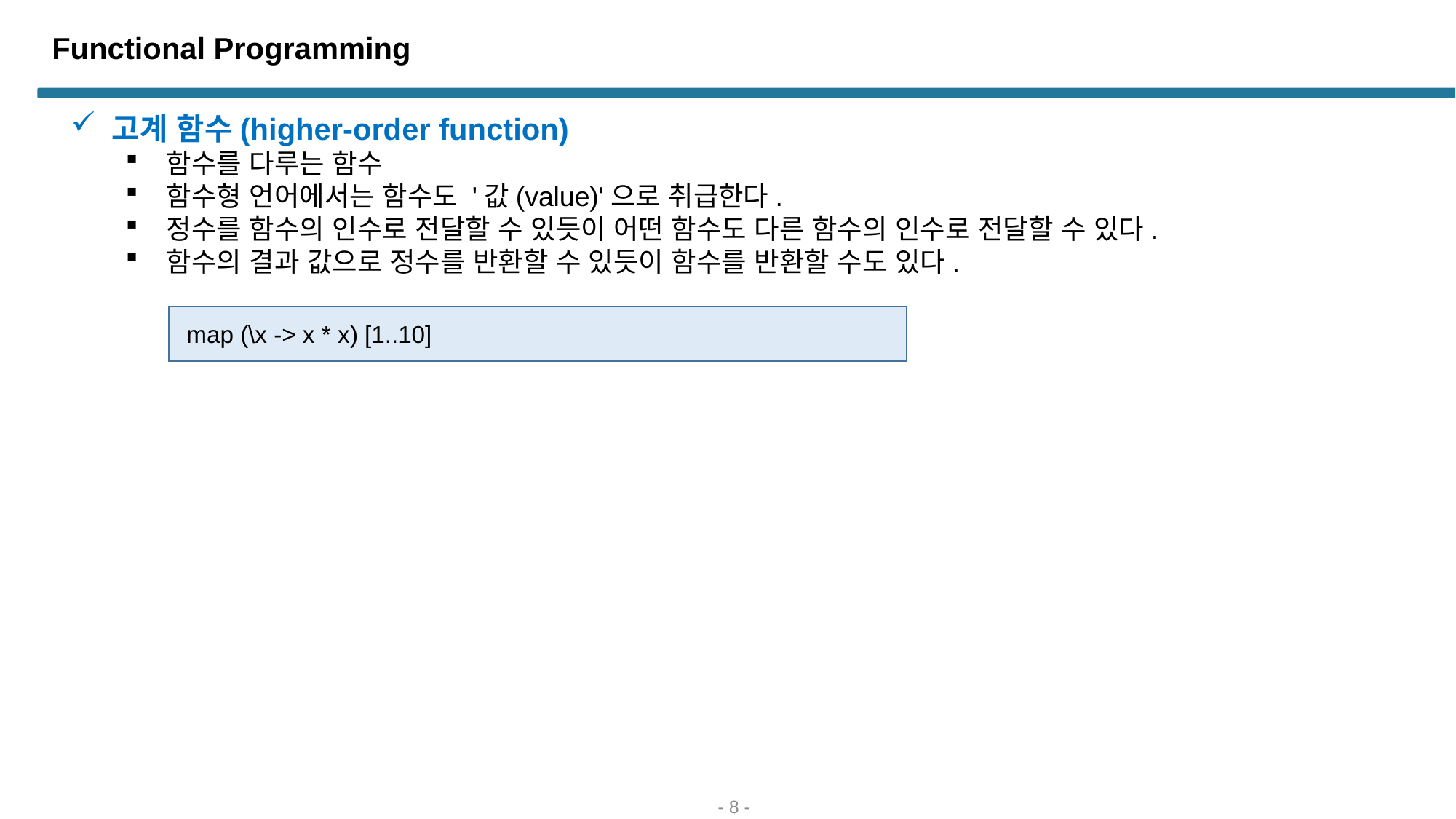

# Functional Programming
고계 함수(higher-order function)
함수를 다루는 함수
함수형 언어에서는 함수도 '값(value)'으로 취급한다.
정수를 함수의 인수로 전달할 수 있듯이 어떤 함수도 다른 함수의 인수로 전달할 수 있다.
함수의 결과 값으로 정수를 반환할 수 있듯이 함수를 반환할 수도 있다.
 map (\x -> x * x) [1..10]
- 8 -